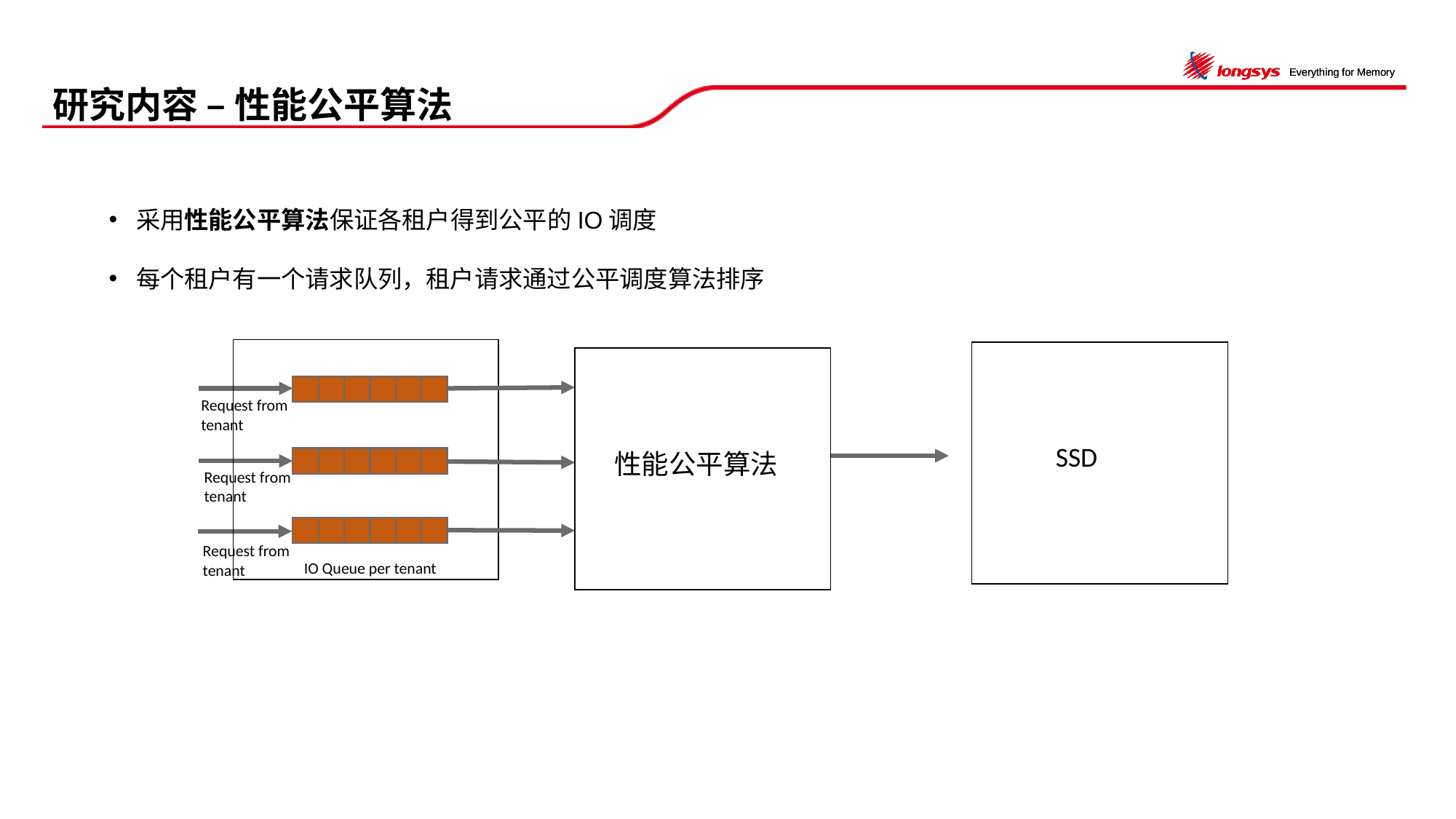

# 研究内容 – 性能公平算法
采用性能公平算法保证各租户得到公平的IO调度
每个租户有一个请求队列，租户请求通过公平调度算法排序

Request from
tenant
SSD
性能公平算法

Request from
tenant

Request from
tenant
IO Queue per tenant